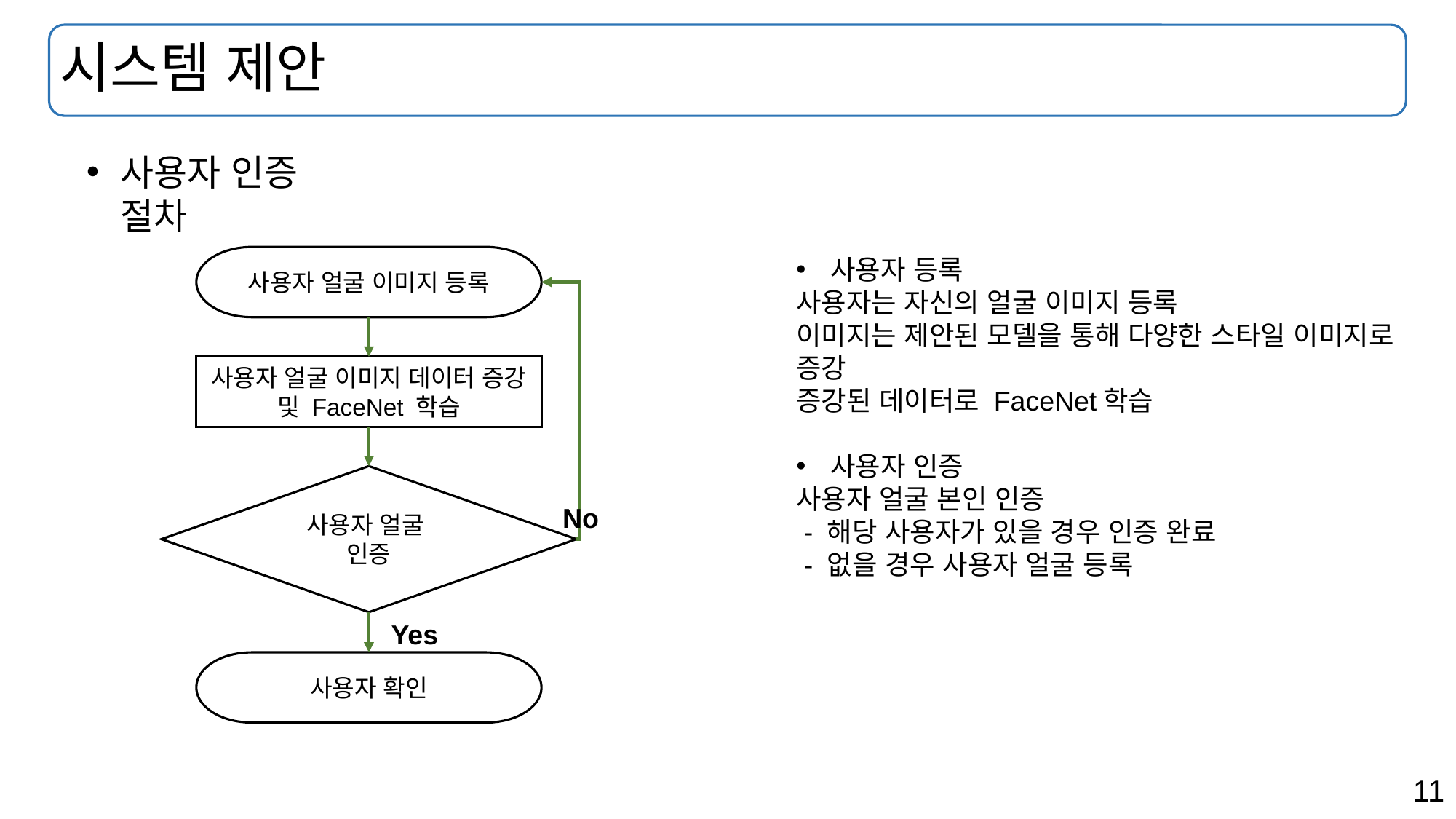

# 시스템 제안
사용자 인증 절차
사용자 얼굴 이미지 등록
사용자 얼굴 이미지 데이터 증강 및 FaceNet 학습
사용자 얼굴
인증
No
Yes
사용자 확인
사용자 등록
사용자는 자신의 얼굴 이미지 등록
이미지는 제안된 모델을 통해 다양한 스타일 이미지로 증강
증강된 데이터로 FaceNet학습

사용자 인증
사용자 얼굴 본인 인증
 - 해당 사용자가 있을 경우 인증 완료
 - 없을 경우 사용자 얼굴 등록